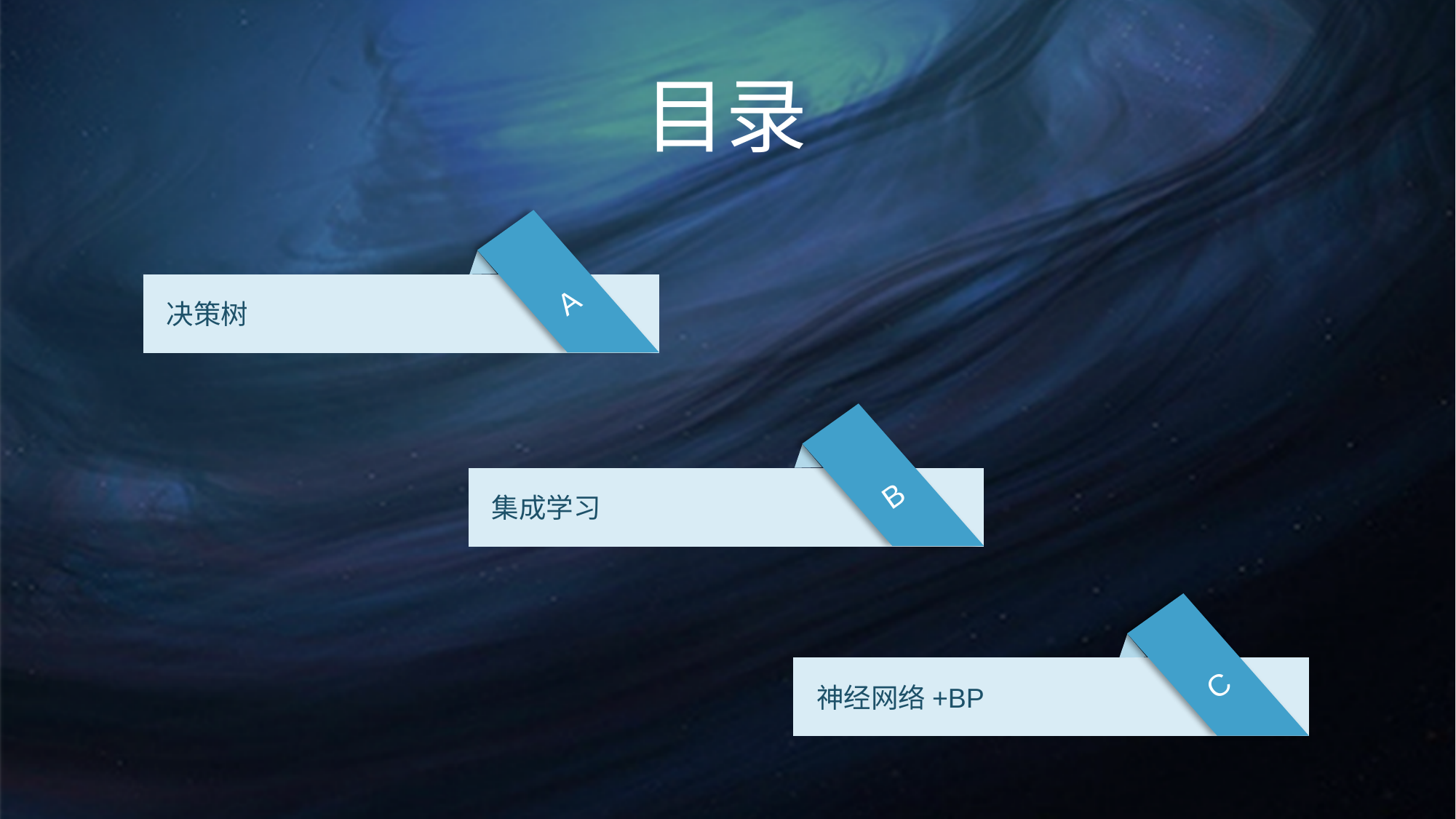

目录
A

决策树
B

集成学习
C

神经网络+BP